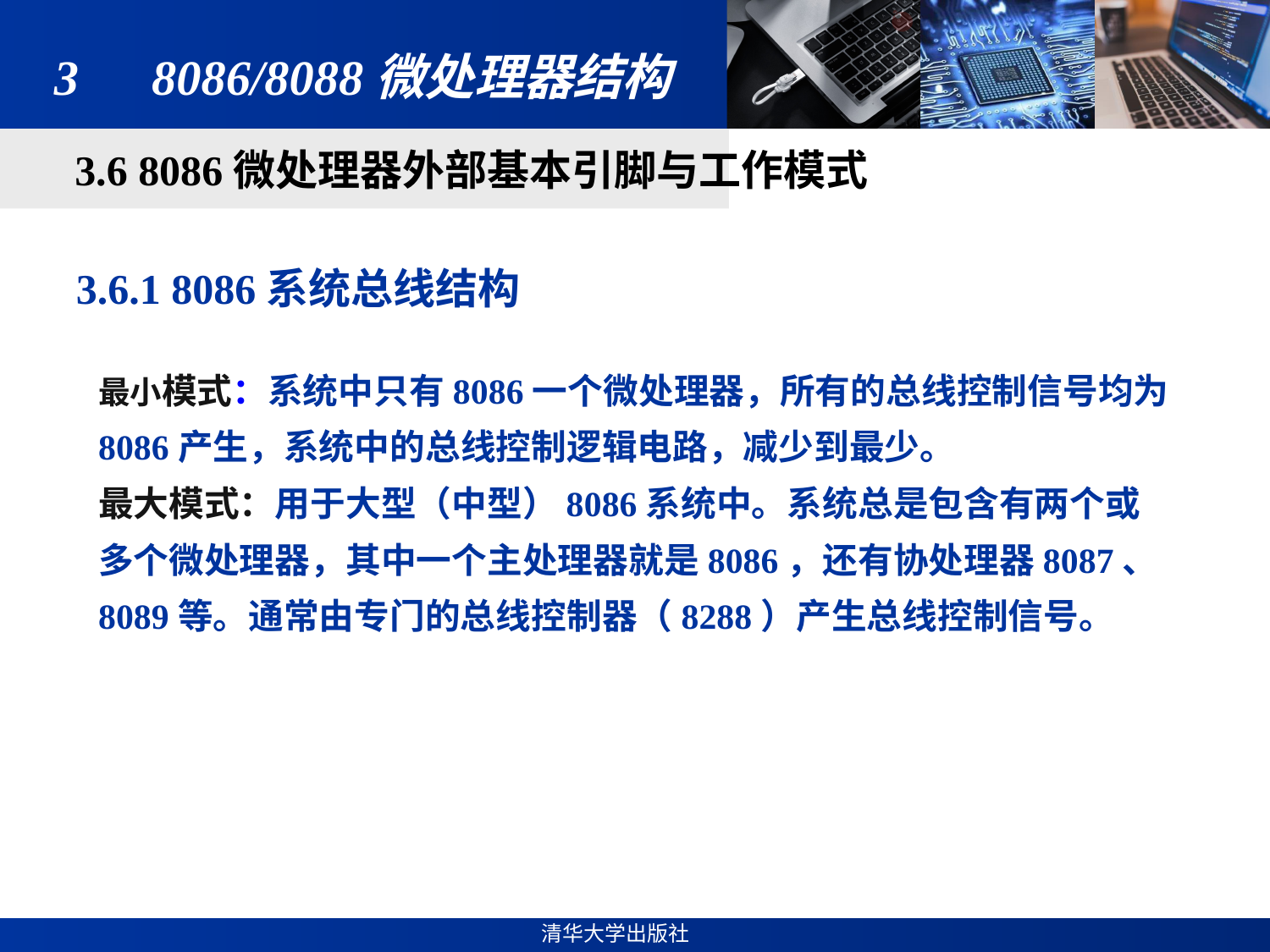

# 3　8086/8088微处理器结构
3.6 8086微处理器外部基本引脚与工作模式
3.6.1 8086系统总线结构

最小模式：系统中只有8086一个微处理器，所有的总线控制信号均为8086产生，系统中的总线控制逻辑电路，减少到最少。
最大模式：用于大型（中型）8086系统中。系统总是包含有两个或多个微处理器，其中一个主处理器就是8086，还有协处理器8087、8089等。通常由专门的总线控制器（8288）产生总线控制信号。